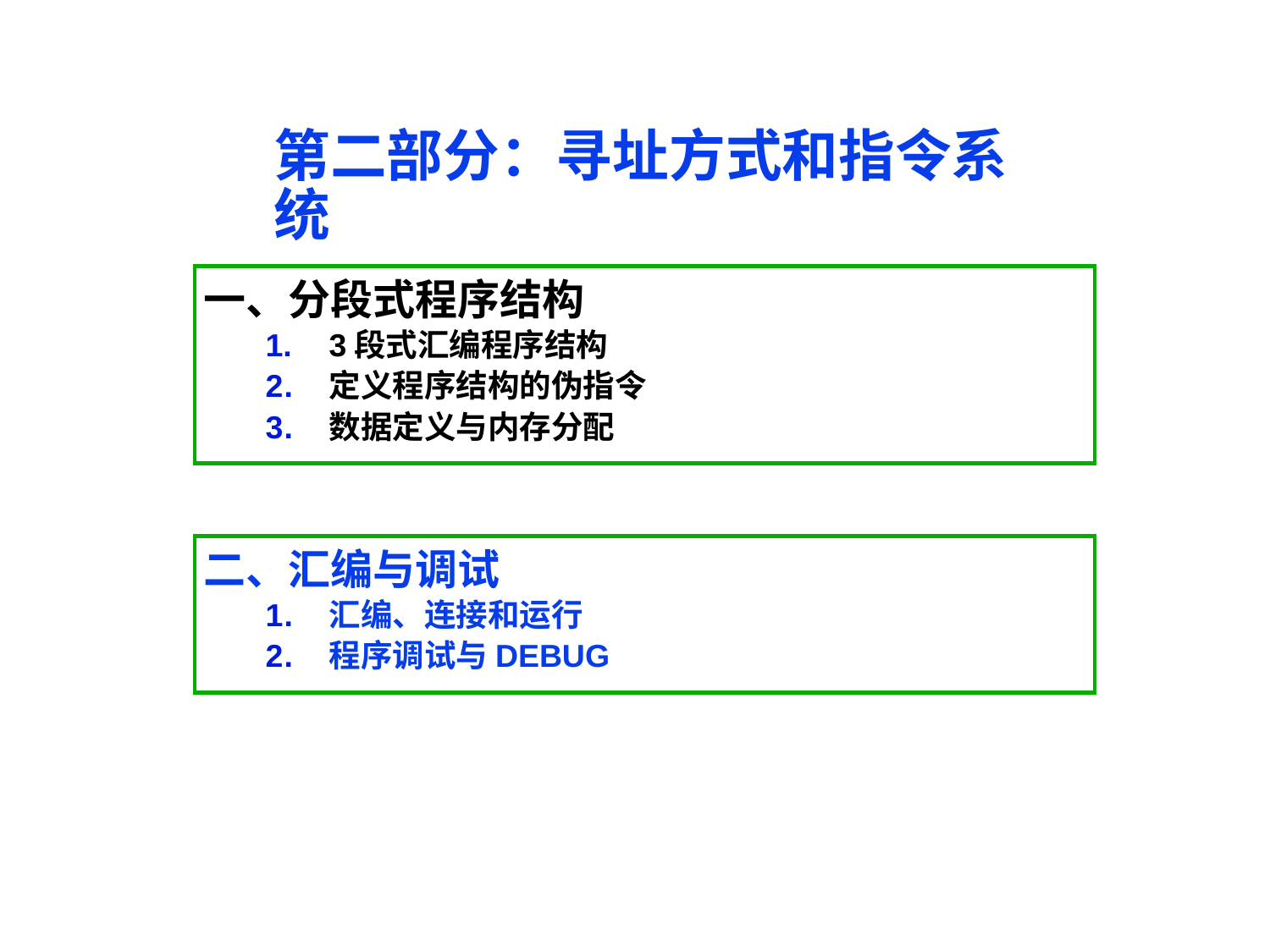

# 第二部分：寻址方式和指令系统
一、分段式程序结构
3段式汇编程序结构
定义程序结构的伪指令
数据定义与内存分配
二、汇编与调试
汇编、连接和运行
程序调试与DEBUG